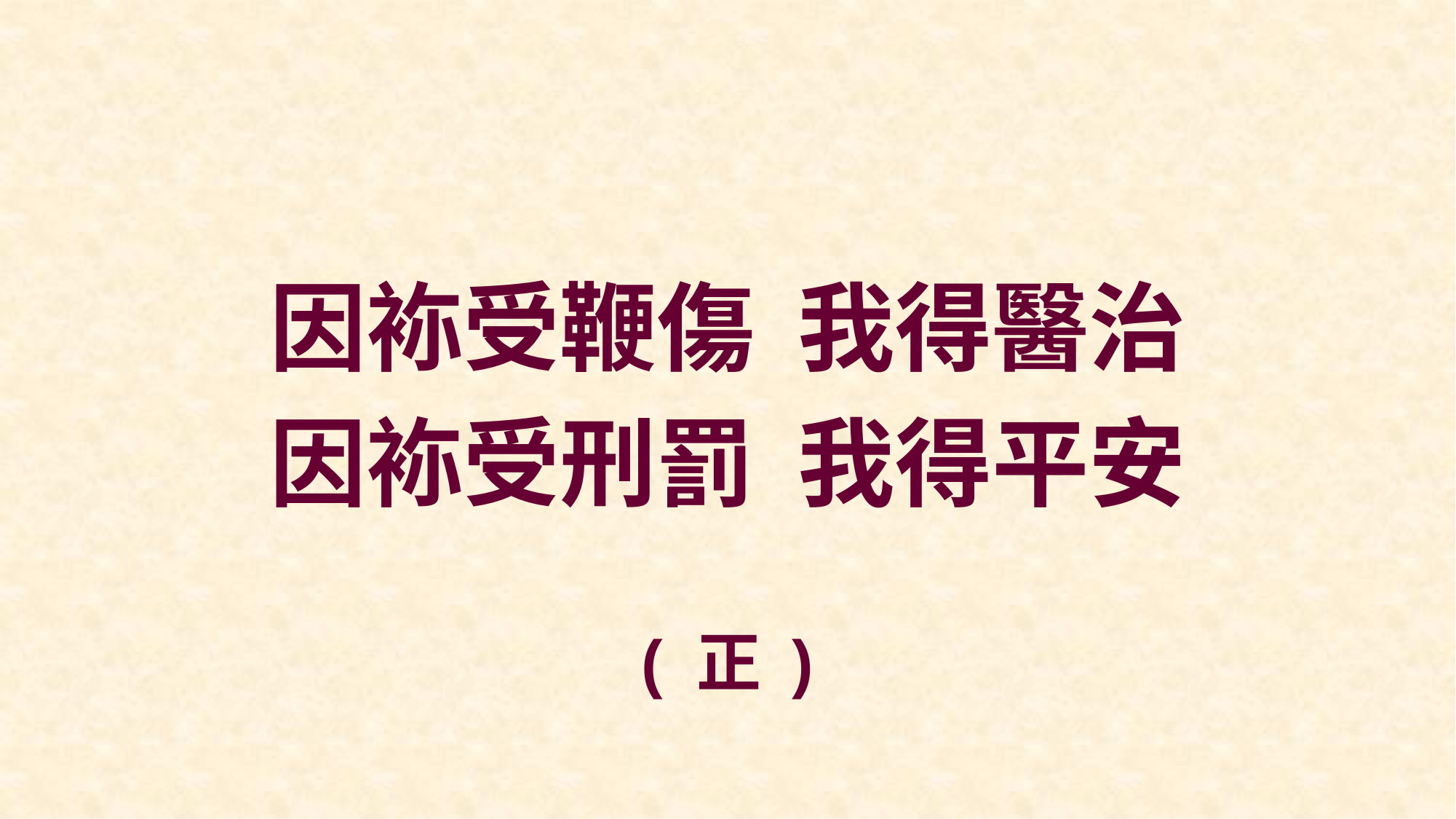

因袮受鞭傷  我得醫治
因袮受刑罰  我得平安
( 正 )